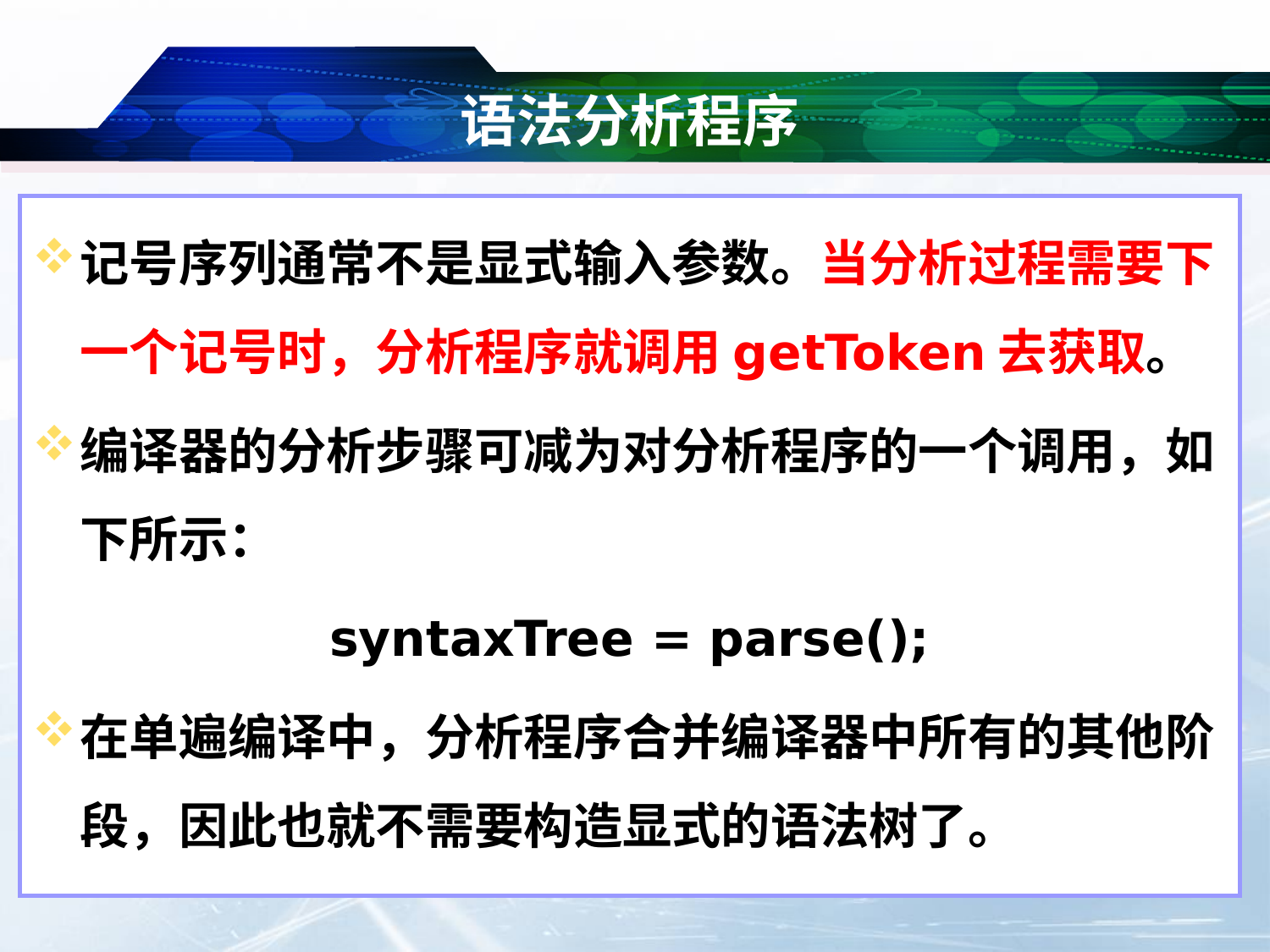

# 语法分析程序
记号序列通常不是显式输入参数。当分析过程需要下一个记号时，分析程序就调用getToken去获取。
编译器的分析步骤可减为对分析程序的一个调用，如下所示：
syntaxTree = parse();
在单遍编译中，分析程序合并编译器中所有的其他阶段，因此也就不需要构造显式的语法树了。